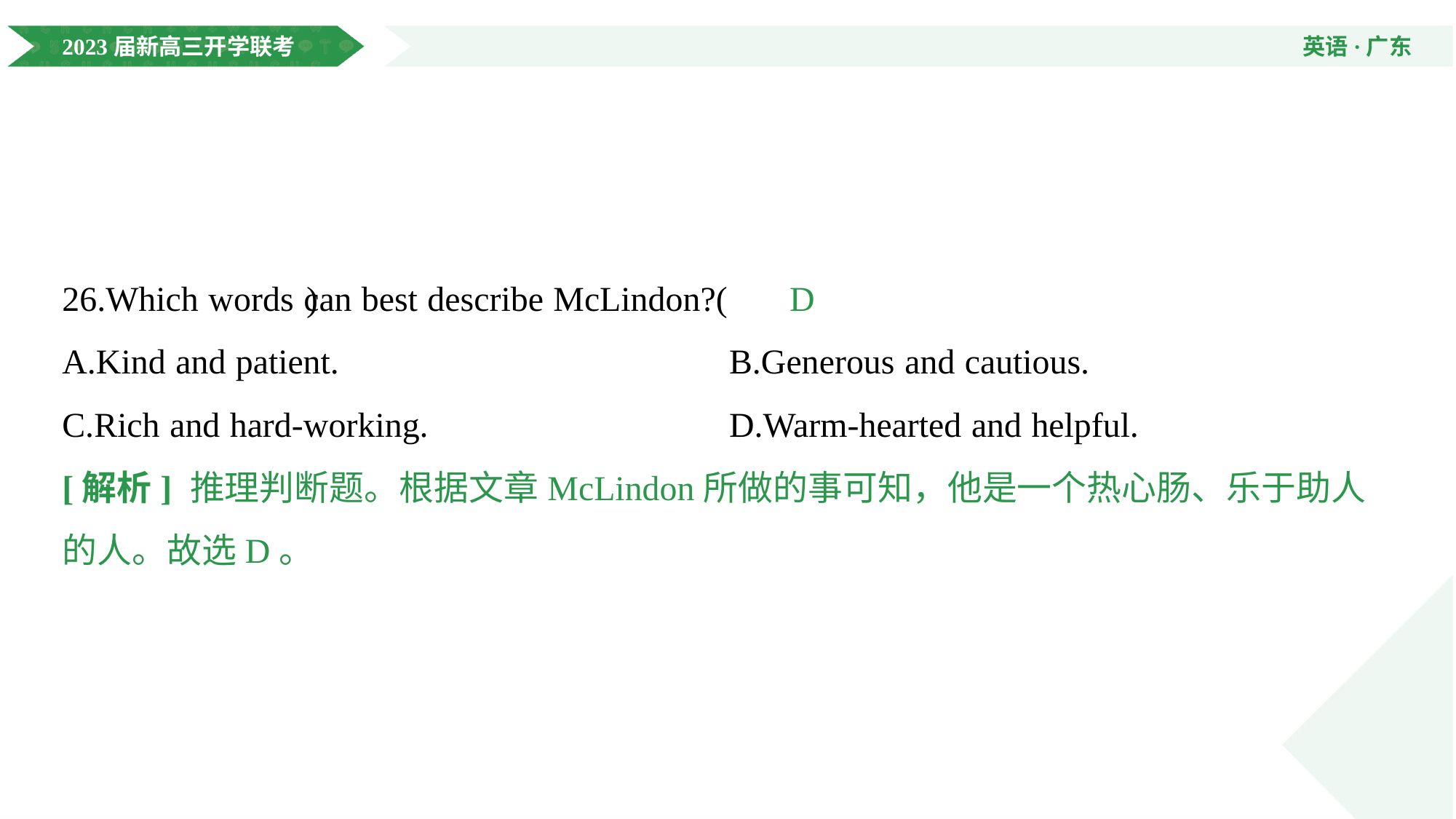

26.Which words can best describe McLindon?( @11@   )
A.Kind and patient.	B.Generous and cautious.
C.Rich and hard-working.	D.Warm-hearted and helpful.
D
[解析] 推理判断题。根据文章McLindon所做的事可知，他是一个热心肠、乐于助人的人。故选D。